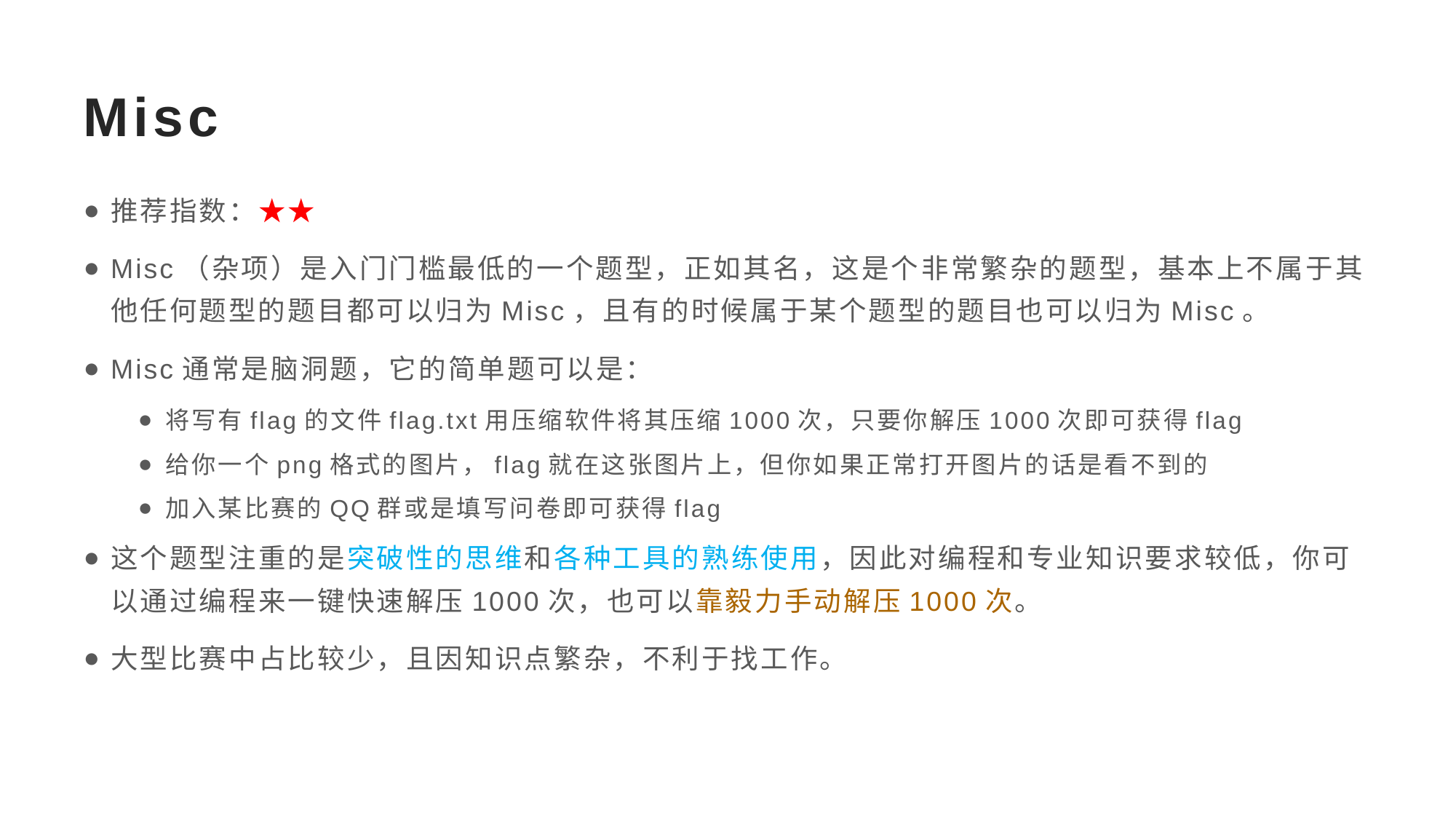

# Misc
推荐指数：★★
Misc（杂项）是入门门槛最低的一个题型，正如其名，这是个非常繁杂的题型，基本上不属于其他任何题型的题目都可以归为Misc，且有的时候属于某个题型的题目也可以归为Misc。
Misc通常是脑洞题，它的简单题可以是：
将写有flag的文件flag.txt用压缩软件将其压缩1000次，只要你解压1000次即可获得flag
给你一个png格式的图片，flag就在这张图片上，但你如果正常打开图片的话是看不到的
加入某比赛的QQ群或是填写问卷即可获得flag
这个题型注重的是突破性的思维和各种工具的熟练使用，因此对编程和专业知识要求较低，你可以通过编程来一键快速解压1000次，也可以靠毅力手动解压1000次。
大型比赛中占比较少，且因知识点繁杂，不利于找工作。